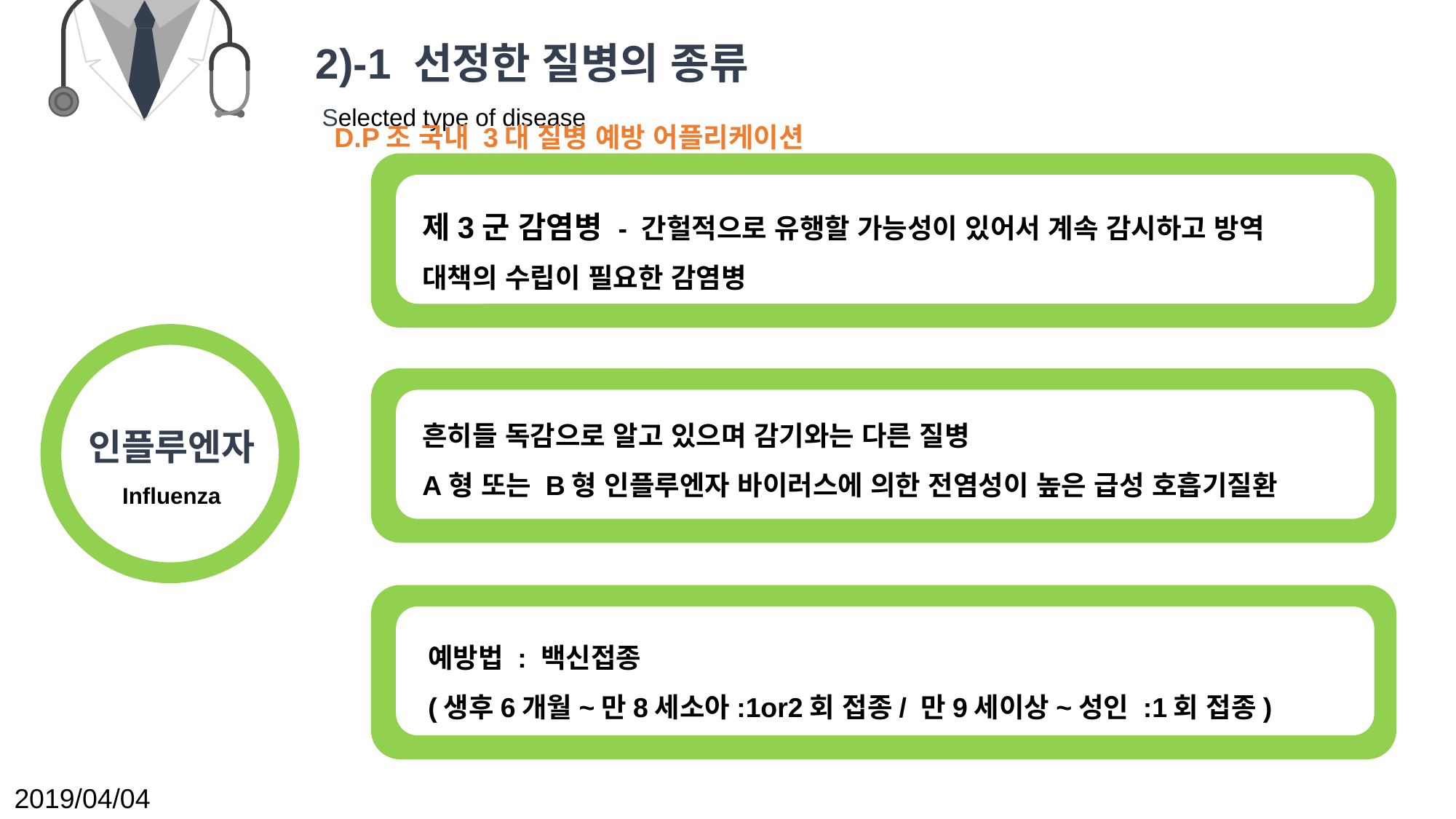

50%
CONTENTS A
2)-1 선정한 질병의 종류
 Selected type of disease
D.P조 국내 3대 질병 예방 어플리케이션

제3군 감염병 - 간헐적으로 유행할 가능성이 있어서 계속 감시하고 방역
대책의 수립이 필요한 감염병

인플루엔자
Influenza
흔히들 독감으로 알고 있으며 감기와는 다른 질병
A형 또는 B형 인플루엔자 바이러스에 의한 전염성이 높은 급성 호흡기질환

예방법 : 백신접종
(생후6개월~만8세소아:1or2회 접종/ 만9세이상~성인 :1회 접종)
2019/04/04